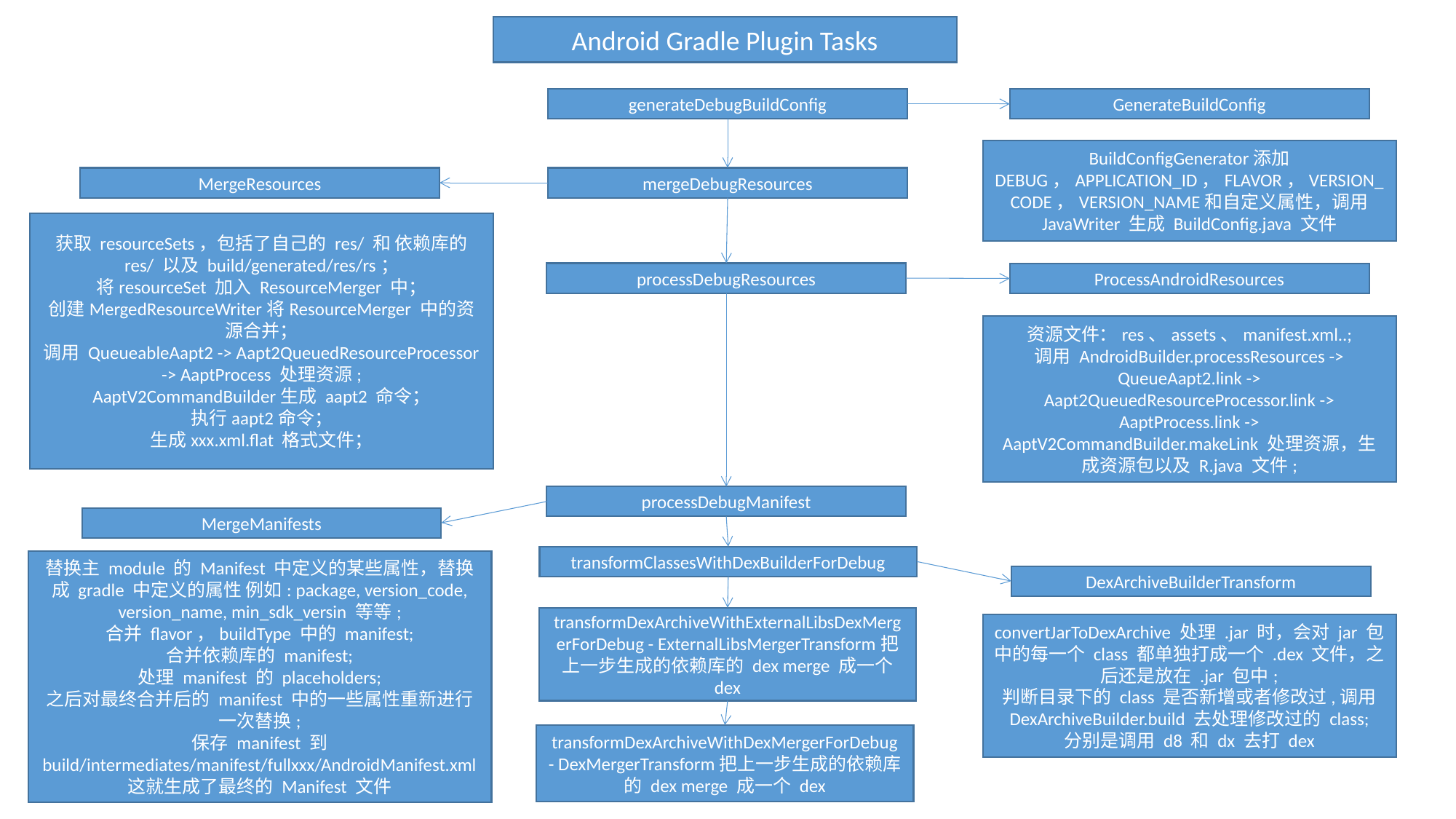

Android Gradle Plugin Tasks
generateDebugBuildConfig
GenerateBuildConfig
BuildConfigGenerator添加
DEBUG，APPLICATION_ID，FLAVOR，VERSION_CODE，VERSION_NAME和自定义属性，调用 JavaWriter 生成 BuildConfig.java 文件
MergeResources
mergeDebugResources
获取 resourceSets，包括了自己的 res/ 和 依赖库的 res/ 以及 build/generated/res/rs；
将resourceSet 加入 ResourceMerger 中；
创建MergedResourceWriter将ResourceMerger 中的资源合并；
调用 QueueableAapt2 -> Aapt2QueuedResourceProcessor -> AaptProcess 处理资源;
AaptV2CommandBuilder生成 aapt2 命令；
执行aapt2命令；
生成xxx.xml.flat 格式文件；
processDebugResources
ProcessAndroidResources
资源文件：res、assets、manifest.xml..;
调用 AndroidBuilder.processResources -> QueueAapt2.link -> Aapt2QueuedResourceProcessor.link -> AaptProcess.link -> AaptV2CommandBuilder.makeLink 处理资源，生成资源包以及 R.java 文件;
processDebugManifest
MergeManifests
transformClassesWithDexBuilderForDebug
替换主 module 的 Manifest 中定义的某些属性，替换成 gradle 中定义的属性 例如: package, version_code, version_name, min_sdk_versin 等等;
合并 flavor，buildType 中的 manifest;
合并依赖库的 manifest;
处理 manifest 的 placeholders;
之后对最终合并后的 manifest 中的一些属性重新进行一次替换;
保存 manifest 到 build/intermediates/manifest/fullxxx/AndroidManifest.xml 这就生成了最终的 Manifest 文件
DexArchiveBuilderTransform
transformDexArchiveWithExternalLibsDexMergerForDebug - ExternalLibsMergerTransform把上一步生成的依赖库的 dex merge 成一个 dex
convertJarToDexArchive 处理 .jar 时，会对 jar 包中的每一个 class 都单独打成一个 .dex 文件，之后还是放在 .jar 包中;
判断目录下的 class 是否新增或者修改过,调用 DexArchiveBuilder.build 去处理修改过的 class;
分别是调用 d8 和 dx 去打 dex
transformDexArchiveWithDexMergerForDebug - DexMergerTransform把上一步生成的依赖库的 dex merge 成一个 dex